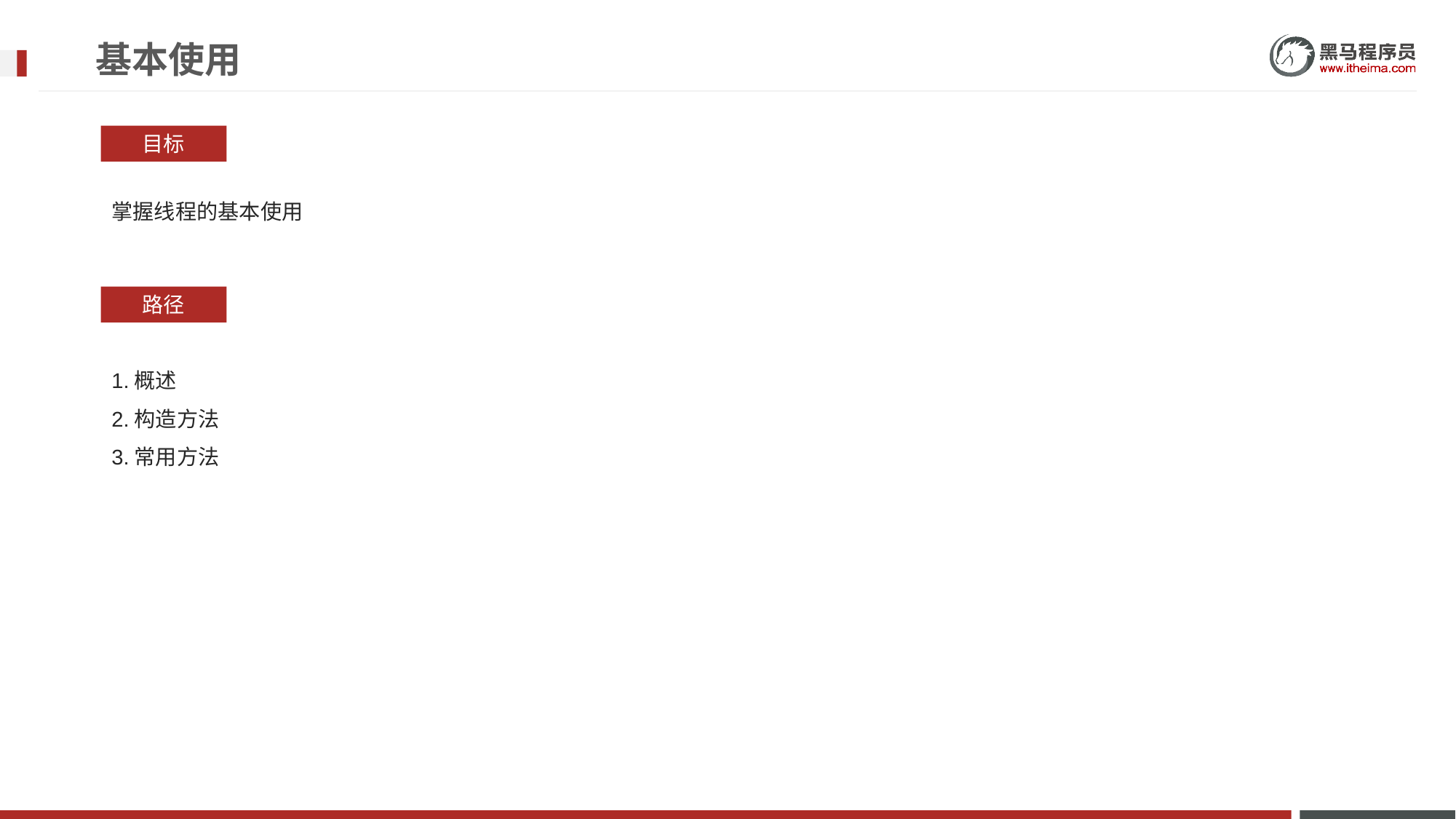

# 基本使用
目标
掌握线程的基本使用
路径
1.概述
2.构造方法
3.常用方法